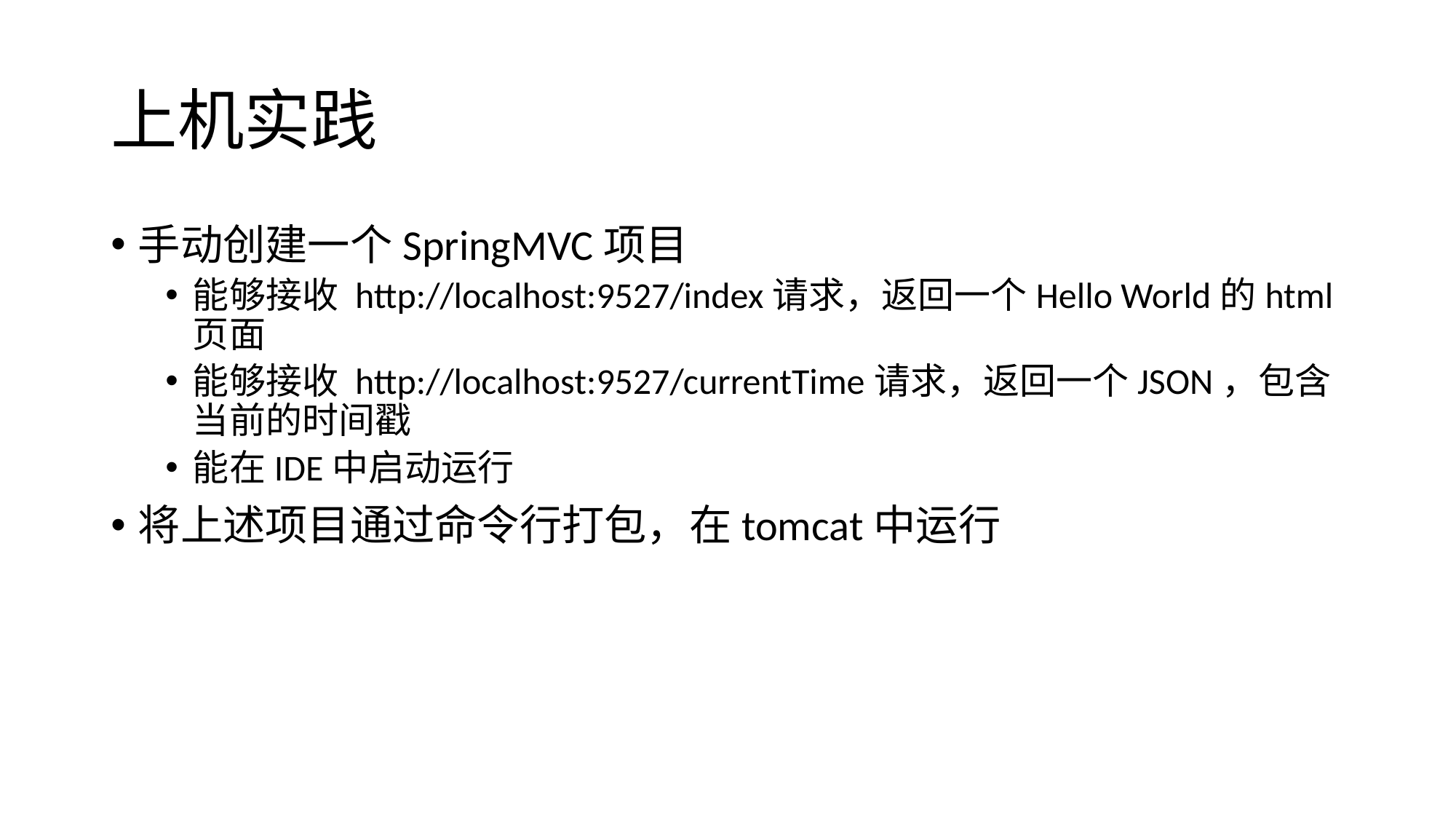

# 上机实践
手动创建一个SpringMVC项目
能够接收 http://localhost:9527/index请求，返回一个Hello World的html页面
能够接收 http://localhost:9527/currentTime请求，返回一个JSON，包含当前的时间戳
能在IDE中启动运行
将上述项目通过命令行打包，在tomcat中运行